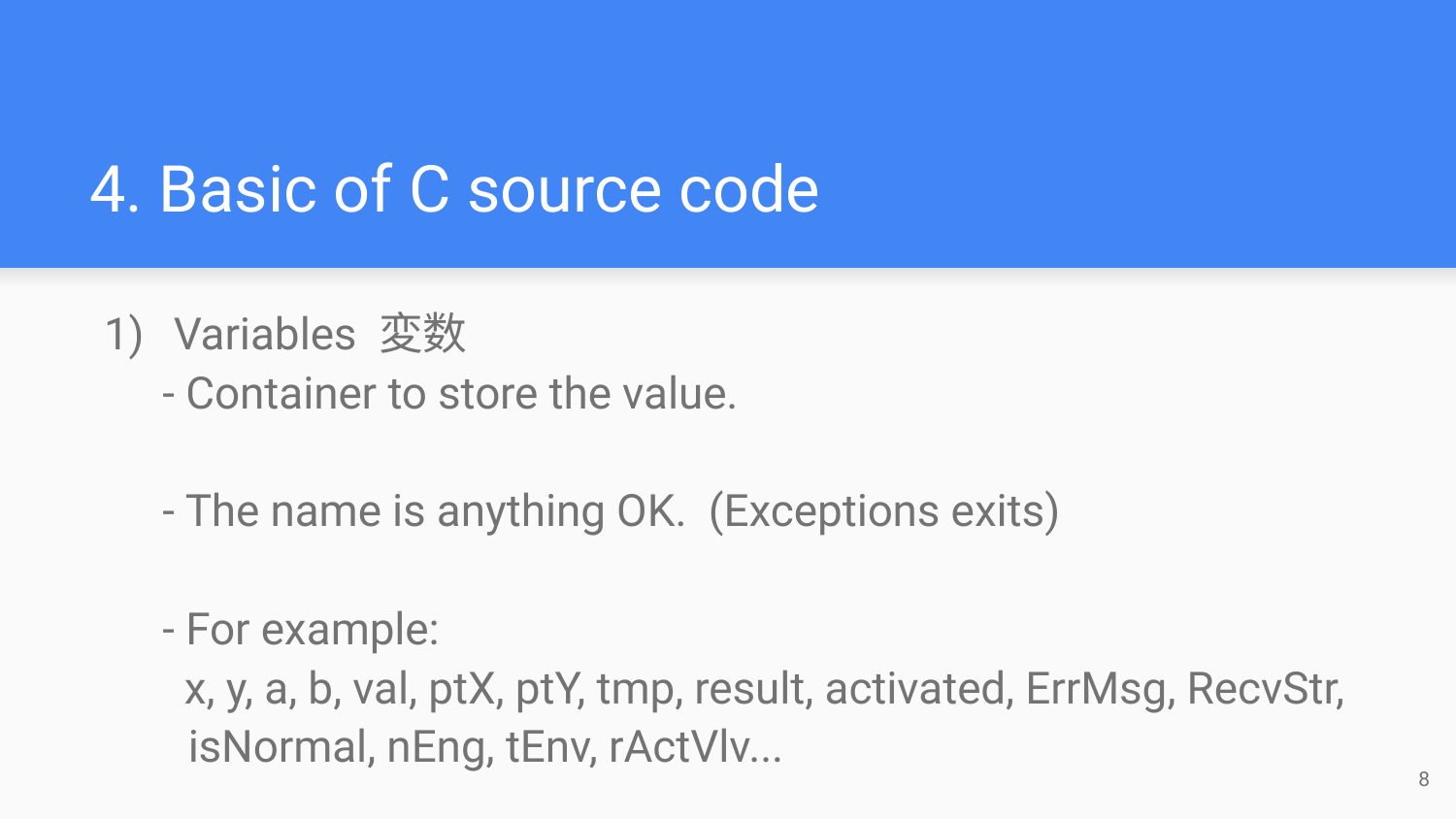

# 4. Basic of C source code
 Variables 変数
- Container to store the value.

- The name is anything OK.  (Exceptions exits)

- For example:
  x, y, a, b, val, ptX, ptY, tmp, result, activated, ErrMsg, RecvStr,
         isNormal, nEng, tEnv, rActVlv...
8